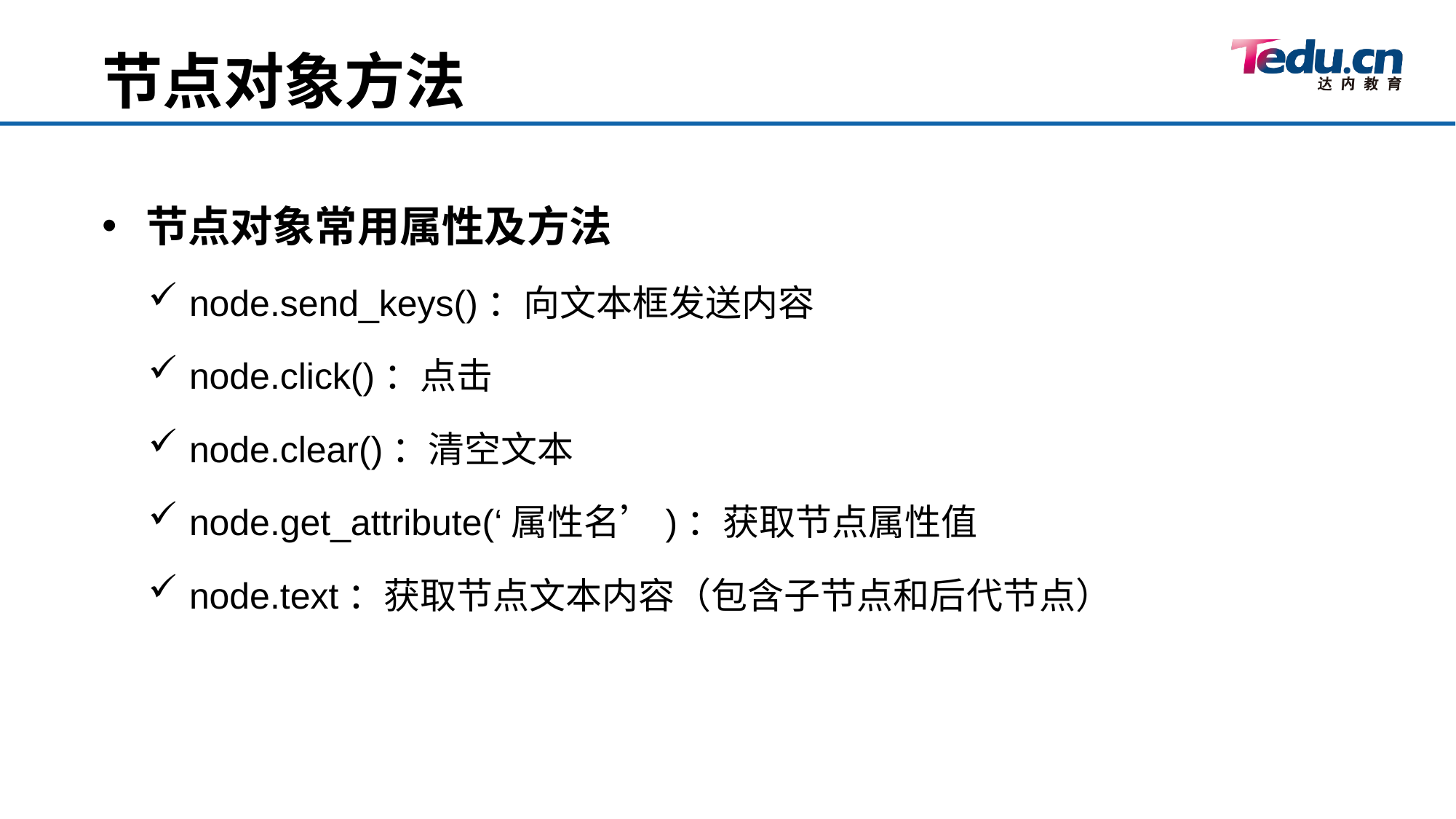

节点对象方法
节点对象常用属性及方法
node.send_keys()：向文本框发送内容
node.click()：点击
node.clear()：清空文本
node.get_attribute(‘属性名’)：获取节点属性值
node.text：获取节点文本内容（包含子节点和后代节点）